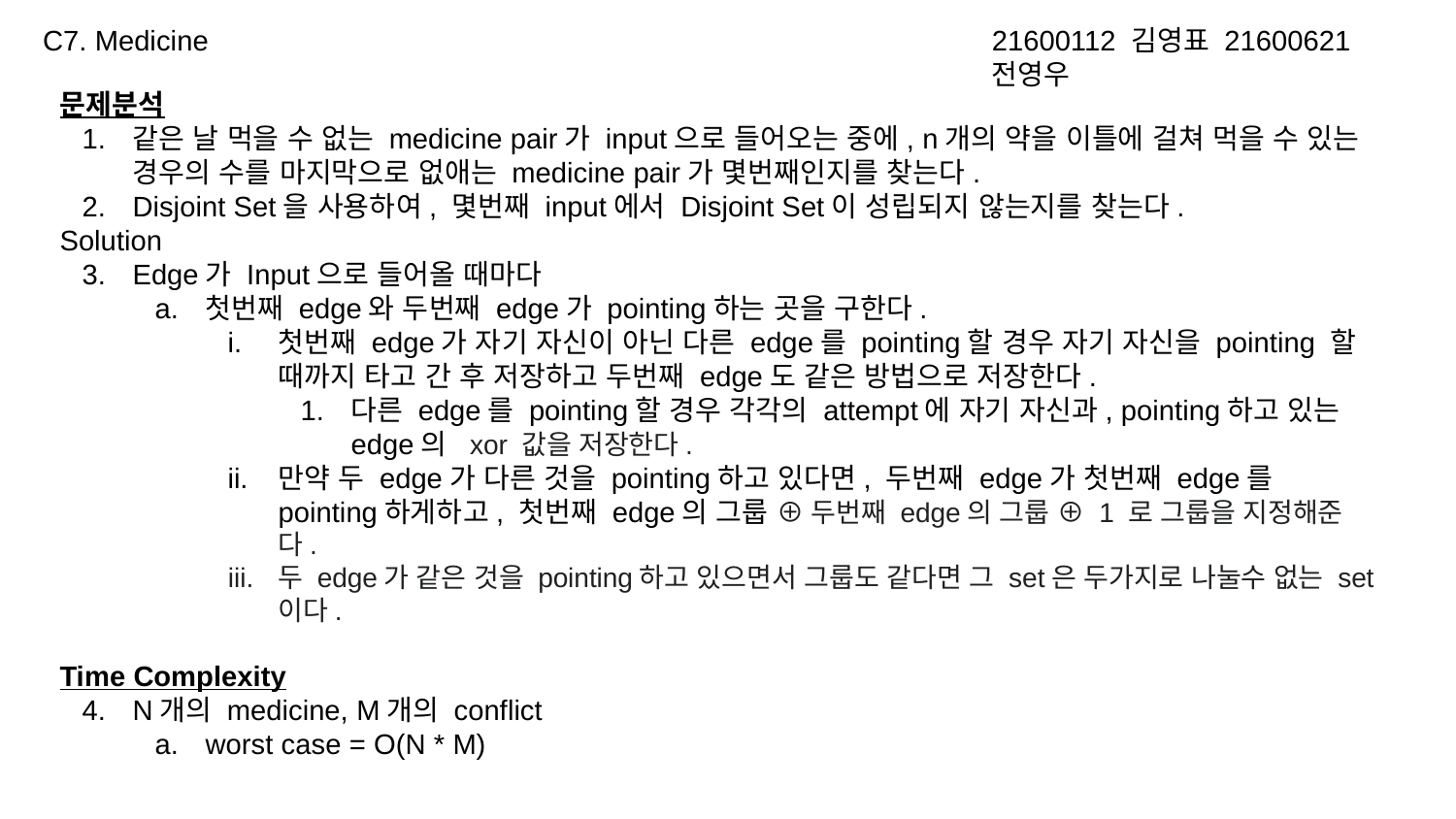

C7. Medicine
21600112 김영표 21600621 전영우
문제분석
같은 날 먹을 수 없는 medicine pair가 input으로 들어오는 중에, n개의 약을 이틀에 걸쳐 먹을 수 있는 경우의 수를 마지막으로 없애는 medicine pair가 몇번째인지를 찾는다.
Disjoint Set을 사용하여, 몇번째 input에서 Disjoint Set이 성립되지 않는지를 찾는다.
Solution
Edge가 Input으로 들어올 때마다
첫번째 edge와 두번째 edge가 pointing하는 곳을 구한다.
첫번째 edge가 자기 자신이 아닌 다른 edge를 pointing할 경우 자기 자신을 pointing 할 때까지 타고 간 후 저장하고 두번째 edge도 같은 방법으로 저장한다.
다른 edge를 pointing할 경우 각각의 attempt에 자기 자신과, pointing하고 있는 edge의  xor 값을 저장한다.
만약 두 edge가 다른 것을 pointing하고 있다면, 두번째 edge가 첫번째 edge를 pointing하게하고, 첫번째 edge의 그룹 ⊕ 두번째 edge의 그룹 ⊕ 1 로 그룹을 지정해준다.
두 edge가 같은 것을 pointing하고 있으면서 그룹도 같다면 그 set은 두가지로 나눌수 없는 set이다.

Time Complexity
N개의 medicine, M개의 conflict
worst case = O(N * M)